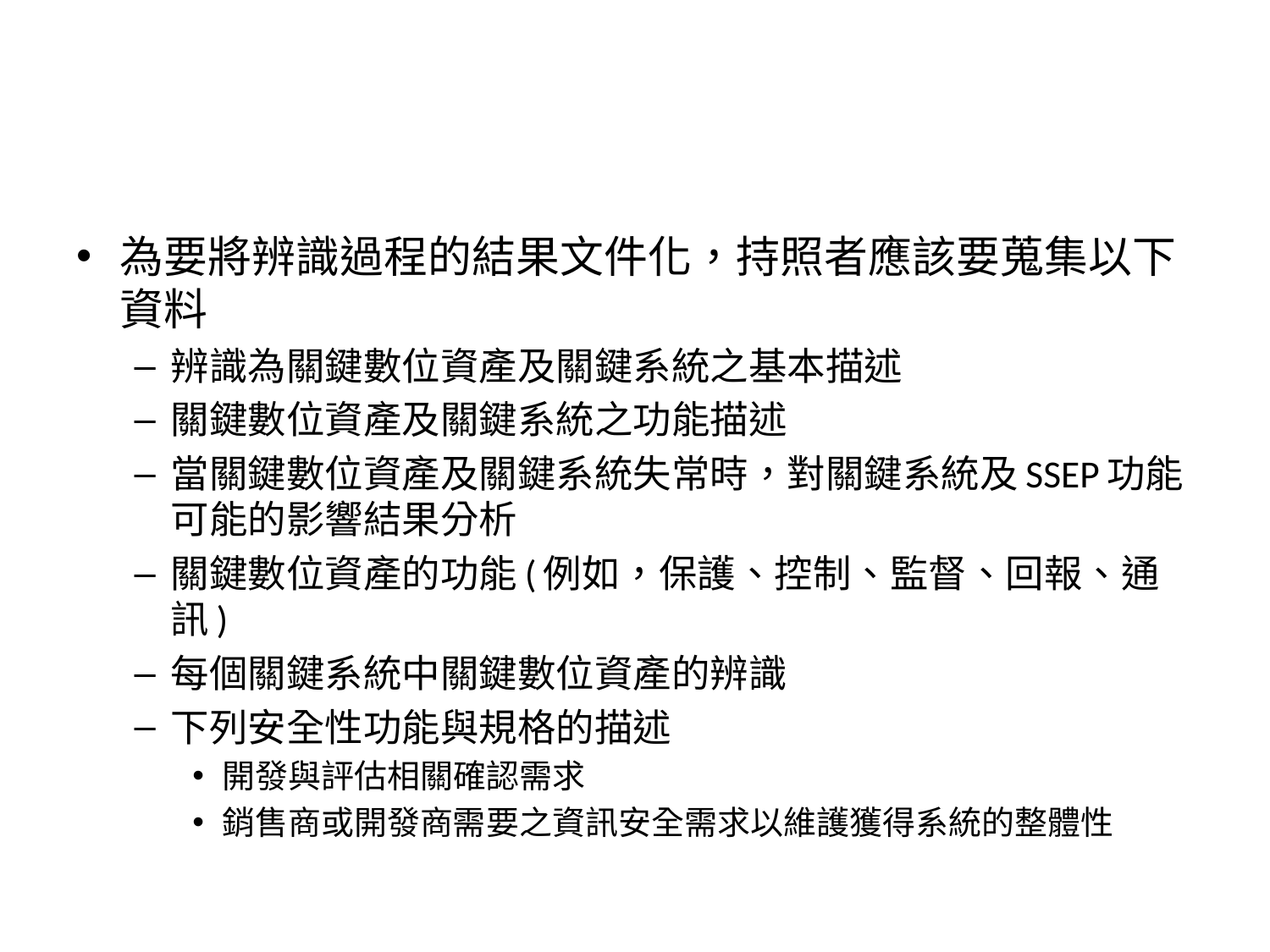

#
為要將辨識過程的結果文件化，持照者應該要蒐集以下資料
辨識為關鍵數位資產及關鍵系統之基本描述
關鍵數位資產及關鍵系統之功能描述
當關鍵數位資產及關鍵系統失常時，對關鍵系統及SSEP功能可能的影響結果分析
關鍵數位資產的功能(例如，保護、控制、監督、回報、通訊)
每個關鍵系統中關鍵數位資產的辨識
下列安全性功能與規格的描述
開發與評估相關確認需求
銷售商或開發商需要之資訊安全需求以維護獲得系統的整體性